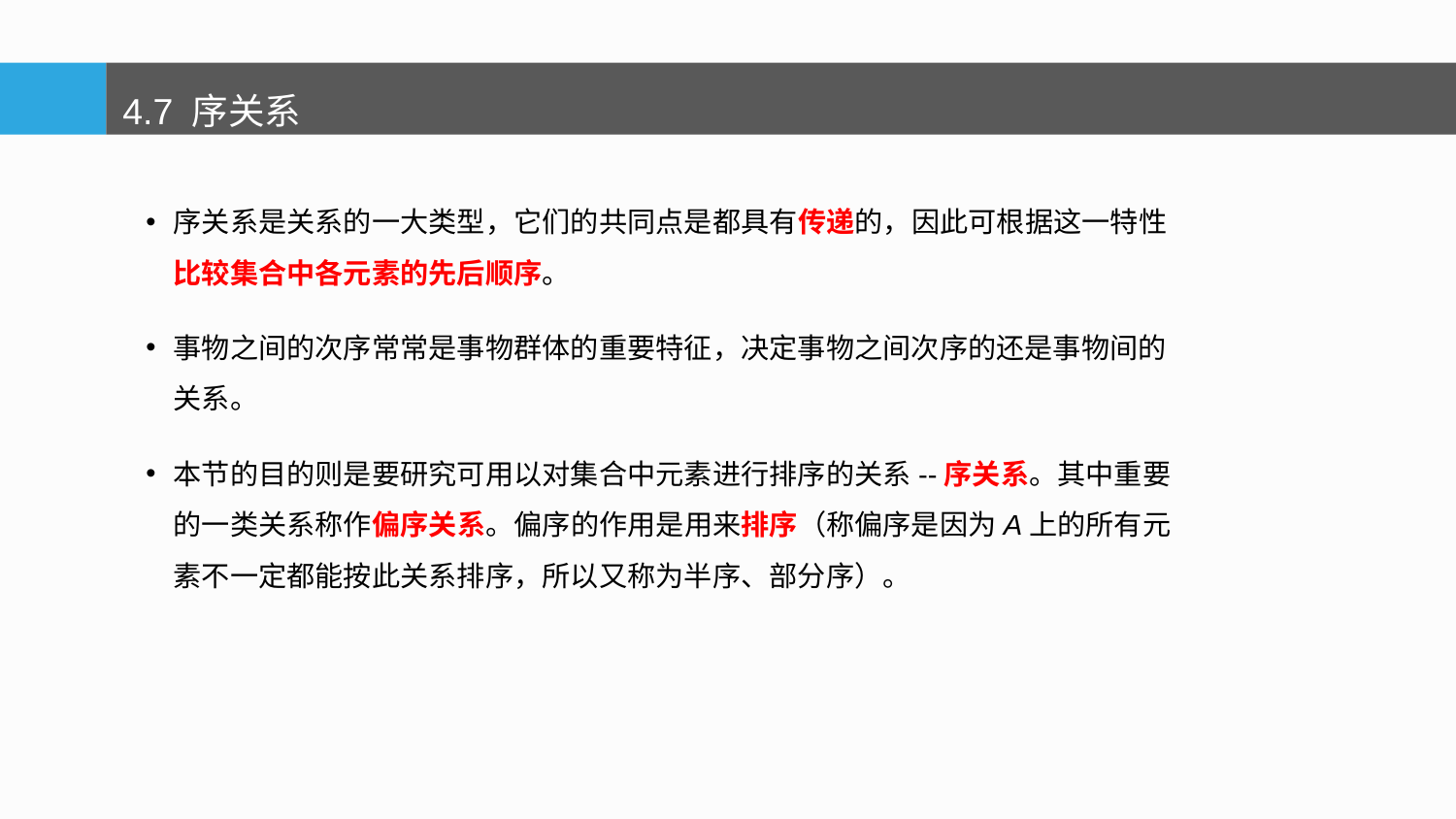

4.7 序关系

序关系是关系的一大类型，它们的共同点是都具有传递的，因此可根据这一特性比较集合中各元素的先后顺序。
事物之间的次序常常是事物群体的重要特征，决定事物之间次序的还是事物间的关系。
本节的目的则是要研究可用以对集合中元素进行排序的关系--序关系。其中重要的一类关系称作偏序关系。偏序的作用是用来排序（称偏序是因为A上的所有元素不一定都能按此关系排序，所以又称为半序、部分序）。